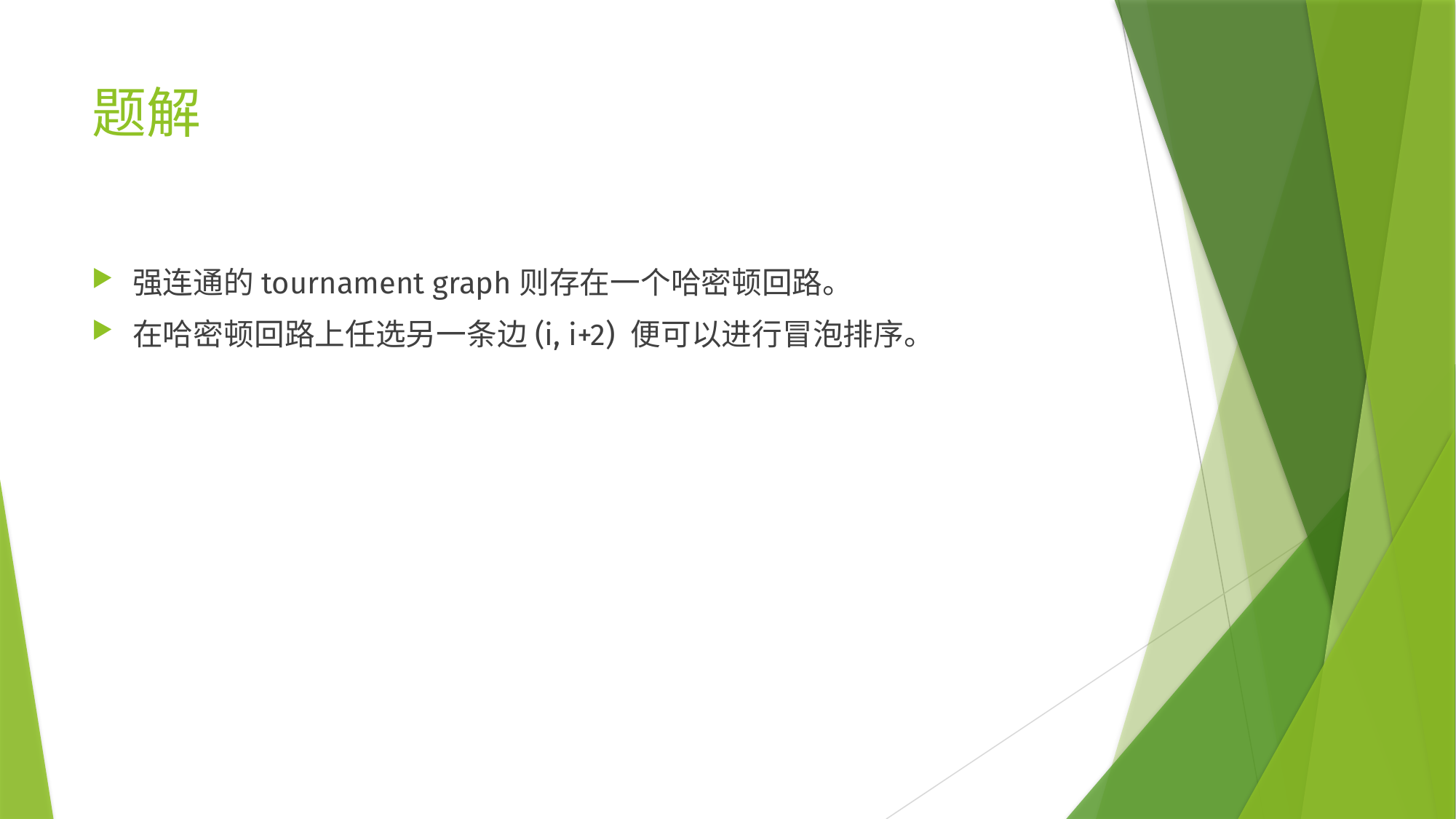

# 题解
强连通的tournament graph则存在一个哈密顿回路。
在哈密顿回路上任选另一条边(i, i+2) 便可以进行冒泡排序。